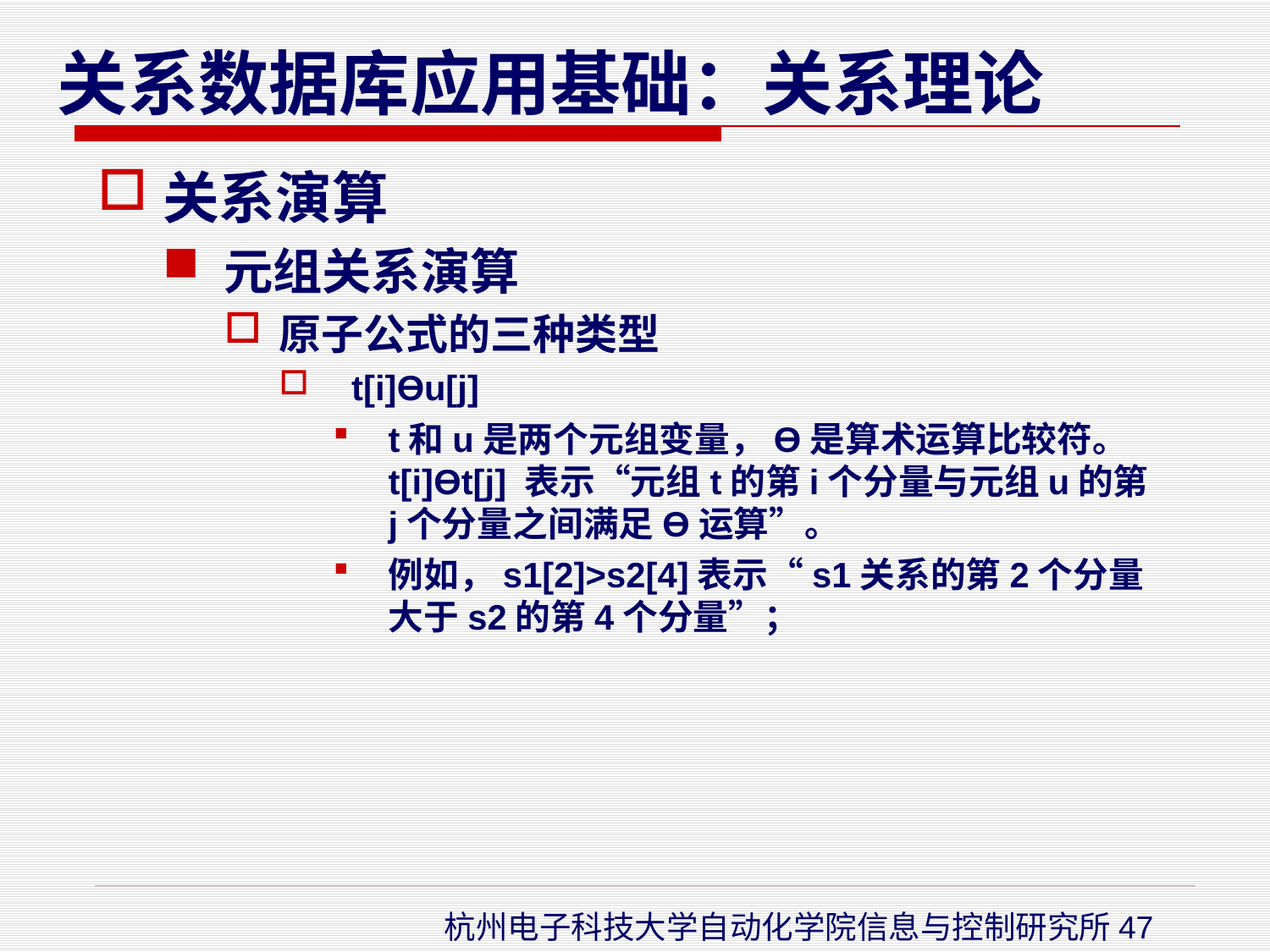

关系演算
元组关系演算
原子公式的三种类型
  t[i]Өu[j]
t和u是两个元组变量，Ө是算术运算比较符。 t[i]Өt[j] 表示“元组t的第i个分量与元组u的第j个分量之间满足Ө运算”。
例如，s1[2]>s2[4]表示“s1关系的第2个分量大于s2的第4个分量”；